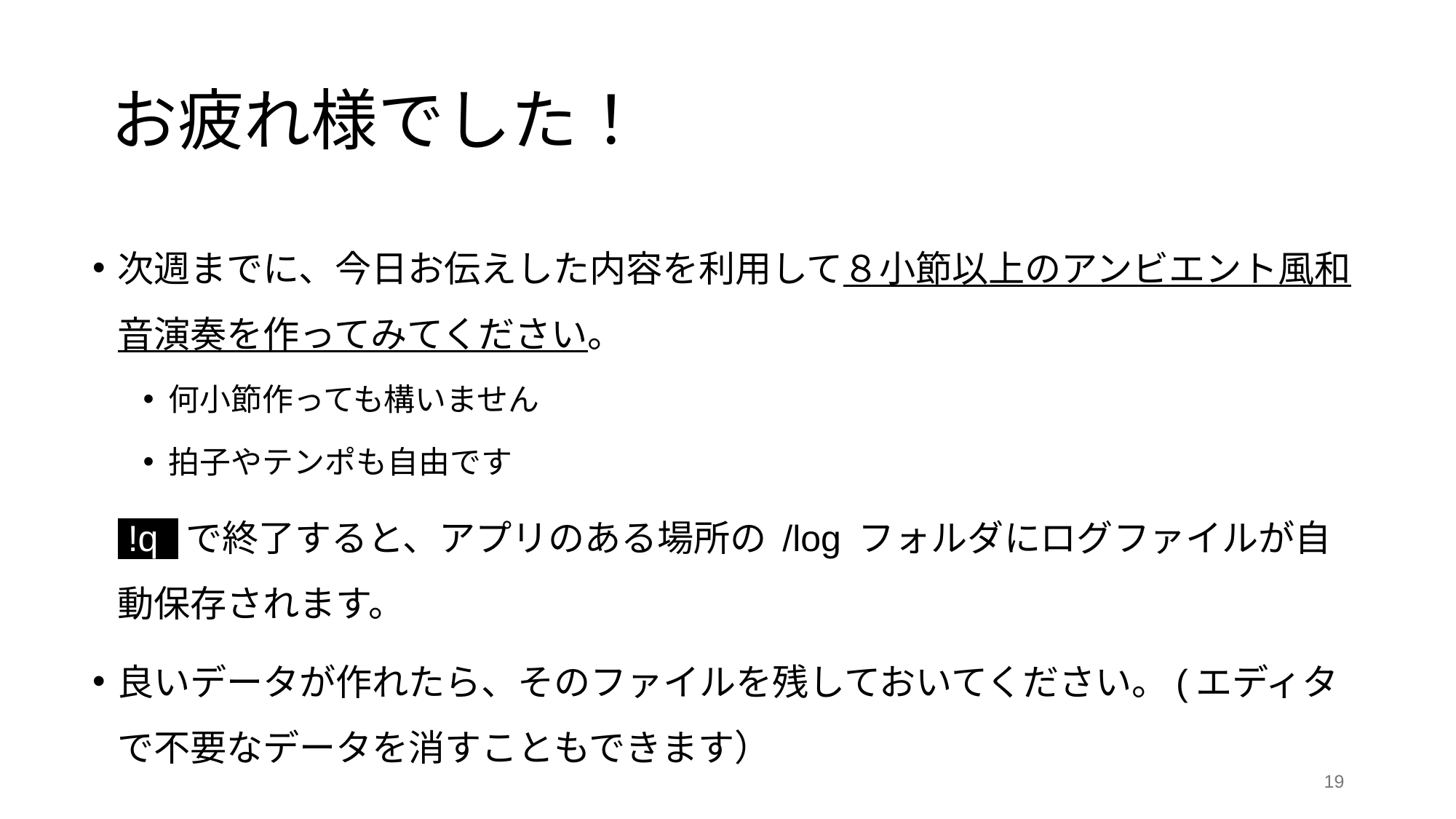

# お疲れ様でした！
次週までに、今日お伝えした内容を利用して８小節以上のアンビエント風和音演奏を作ってみてください。
何小節作っても構いません
拍子やテンポも自由です
 !q  で終了すると、アプリのある場所の /log フォルダにログファイルが自動保存されます。
良いデータが作れたら、そのファイルを残しておいてください。(エディタで不要なデータを消すこともできます）
19